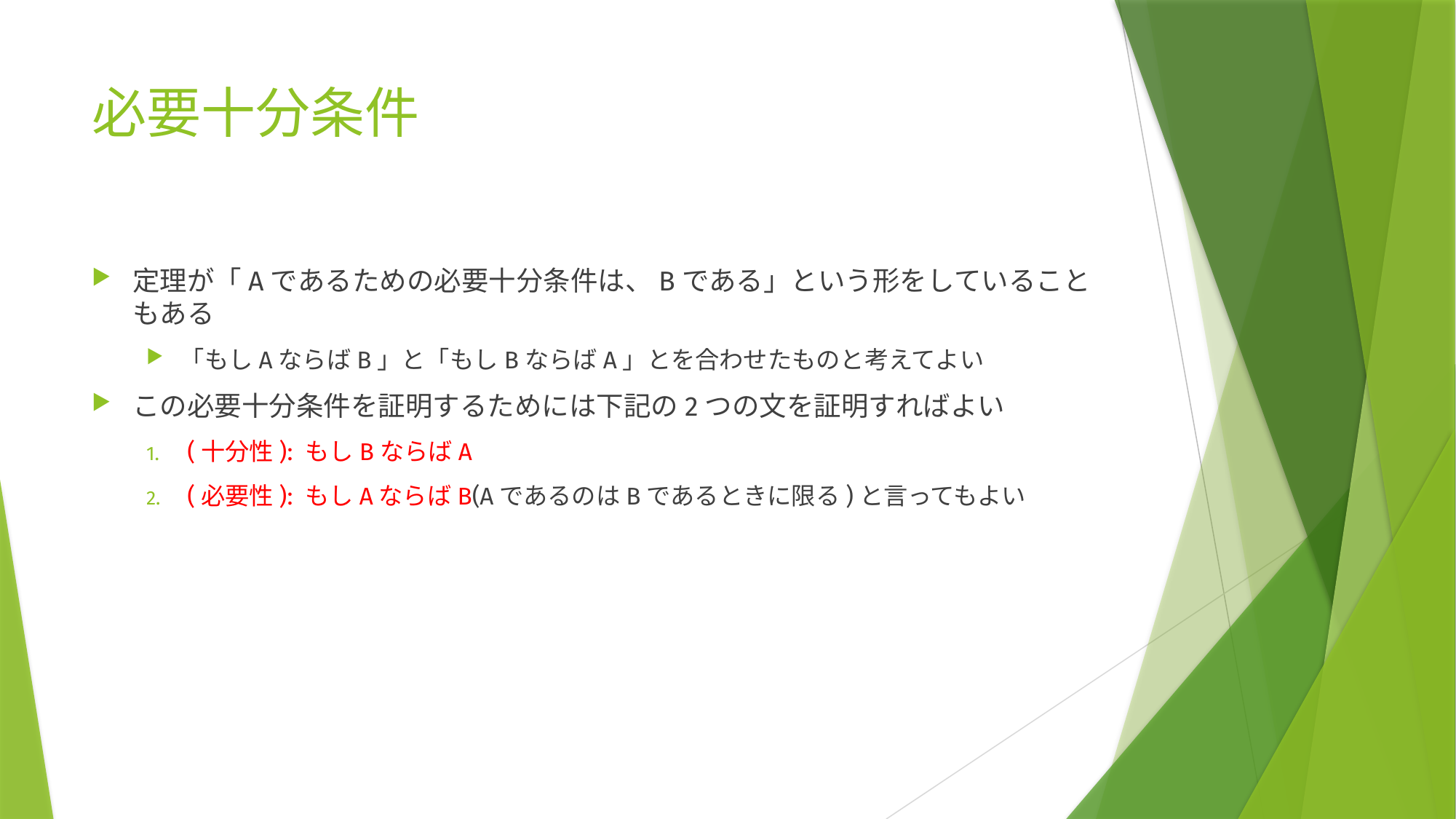

# 必要十分条件
定理が「Aであるための必要十分条件は、Bである」という形をしていることもある
「もしAならばB」と「もしBならばA」とを合わせたものと考えてよい
この必要十分条件を証明するためには下記の2つの文を証明すればよい
(十分性): もしBならばA
(必要性): もしAならばB(AであるのはBであるときに限る)と言ってもよい